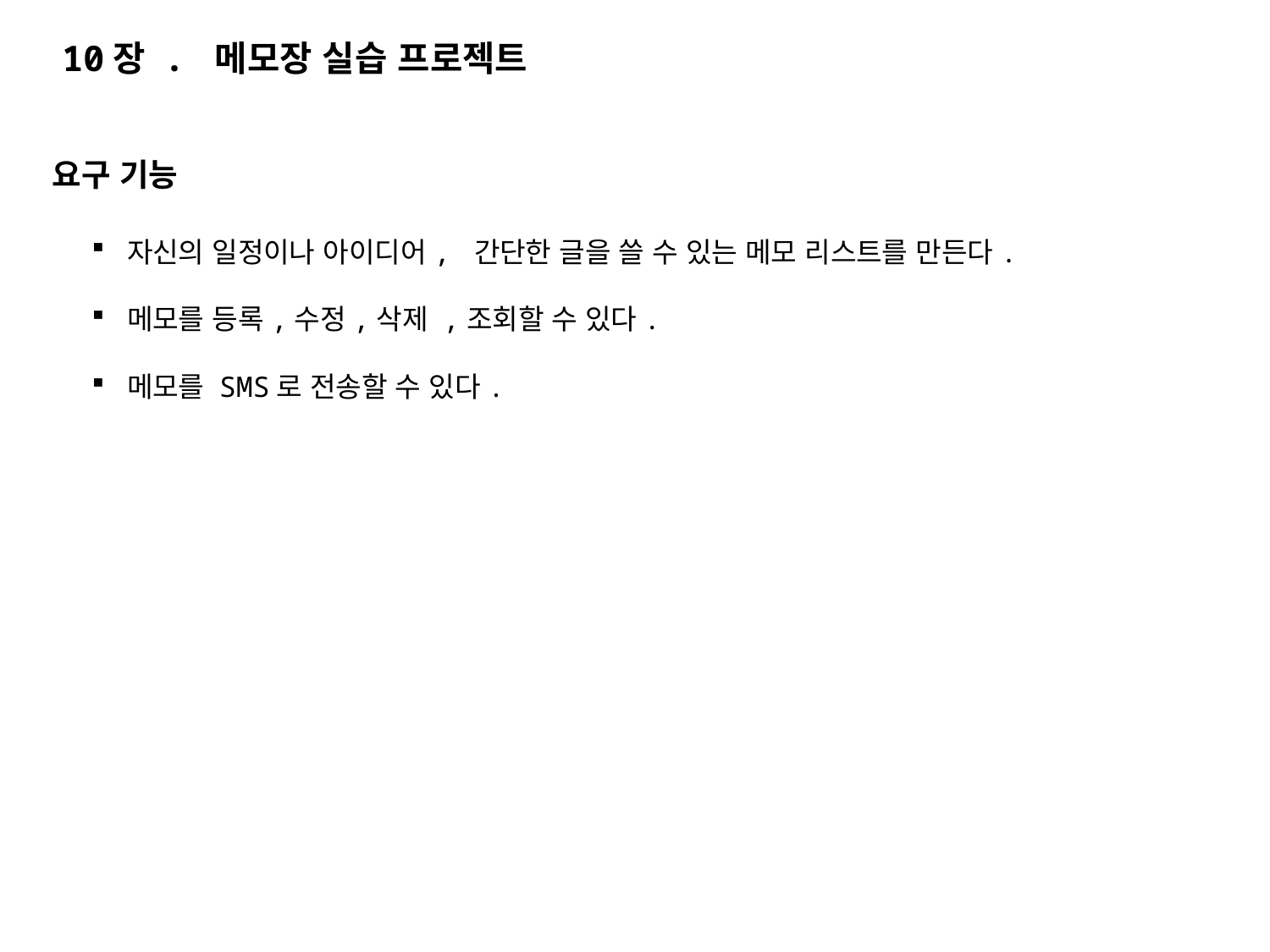

10장 . 메모장 실습 프로젝트
요구 기능
  자신의 일정이나 아이디어, 간단한 글을 쓸 수 있는 메모 리스트를 만든다.

  메모를 등록,수정,삭제 ,조회할 수 있다.

  메모를 SMS로 전송할 수 있다.